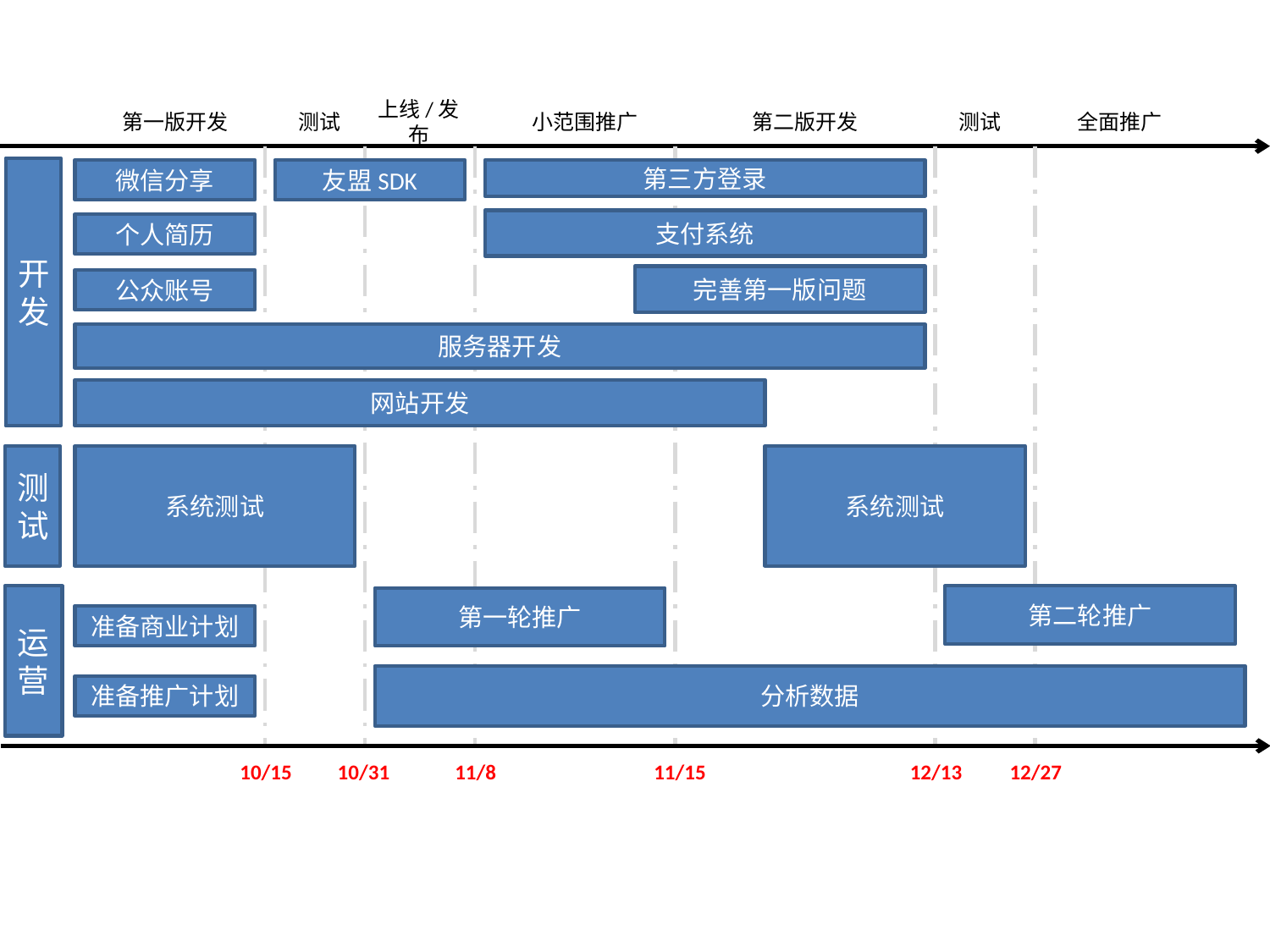

第一版开发
测试
上线/发布
小范围推广
第二版开发
测试
全面推广
开发
微信分享
友盟SDK
第三方登录
支付系统
个人简历
完善第一版问题
公众账号
服务器开发
网站开发
系统测试
系统测试
测试
运营
第二轮推广
第一轮推广
准备商业计划
分析数据
准备推广计划
10/15
10/31
11/8
11/15
12/13
12/27